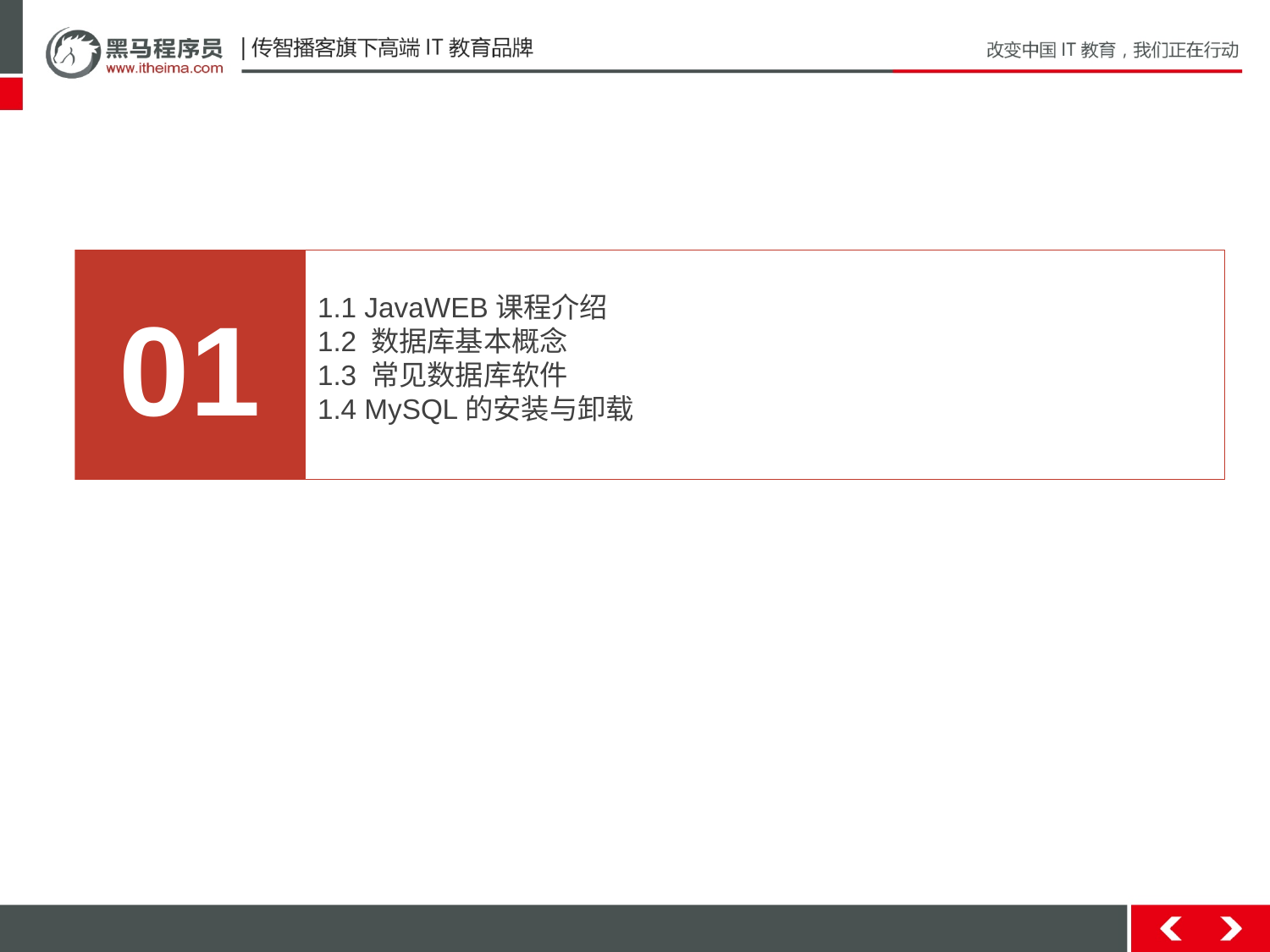

01

1.1 JavaWEB课程介绍
1.2 数据库基本概念
1.3 常见数据库软件
1.4 MySQL的安装与卸载